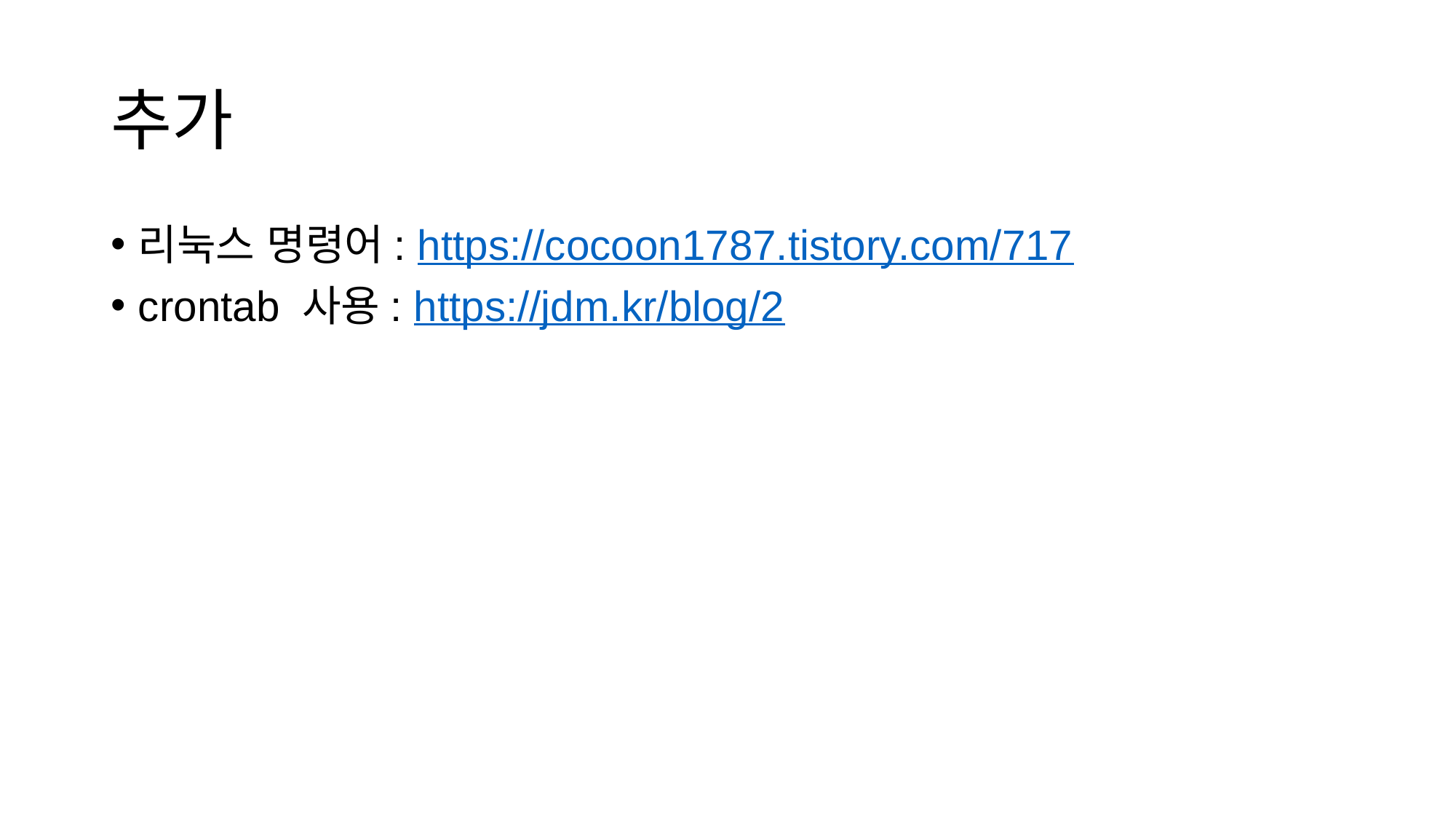

# 추가
리눅스 명령어: https://cocoon1787.tistory.com/717
crontab 사용: https://jdm.kr/blog/2